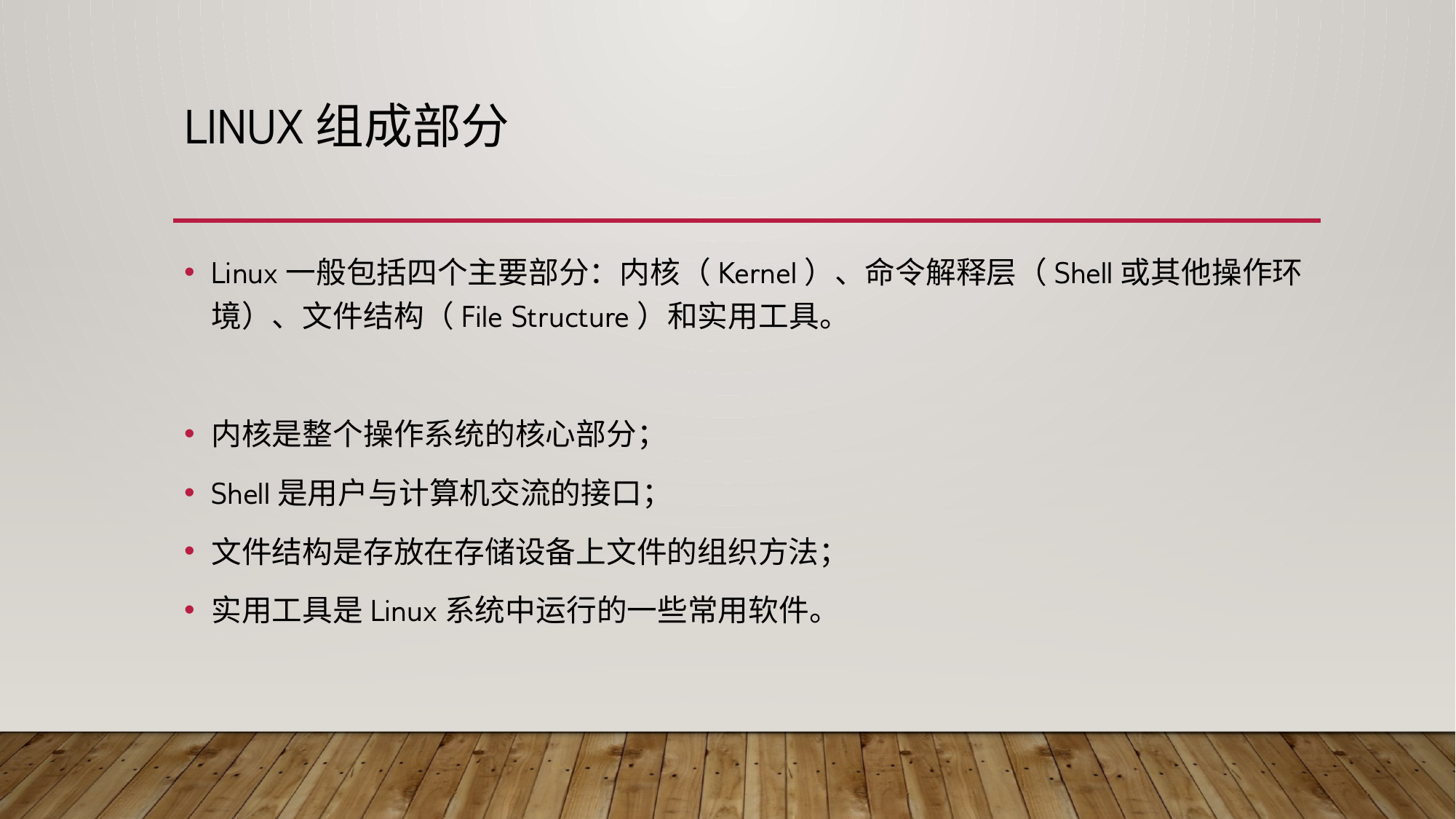

# LINUX组成部分
Linux一般包括四个主要部分：内核（Kernel）、命令解释层（Shell或其他操作环境）、文件结构（File Structure）和实用工具。

内核是整个操作系统的核心部分；
Shell是用户与计算机交流的接口；
文件结构是存放在存储设备上文件的组织方法；
实用工具是Linux系统中运行的一些常用软件。